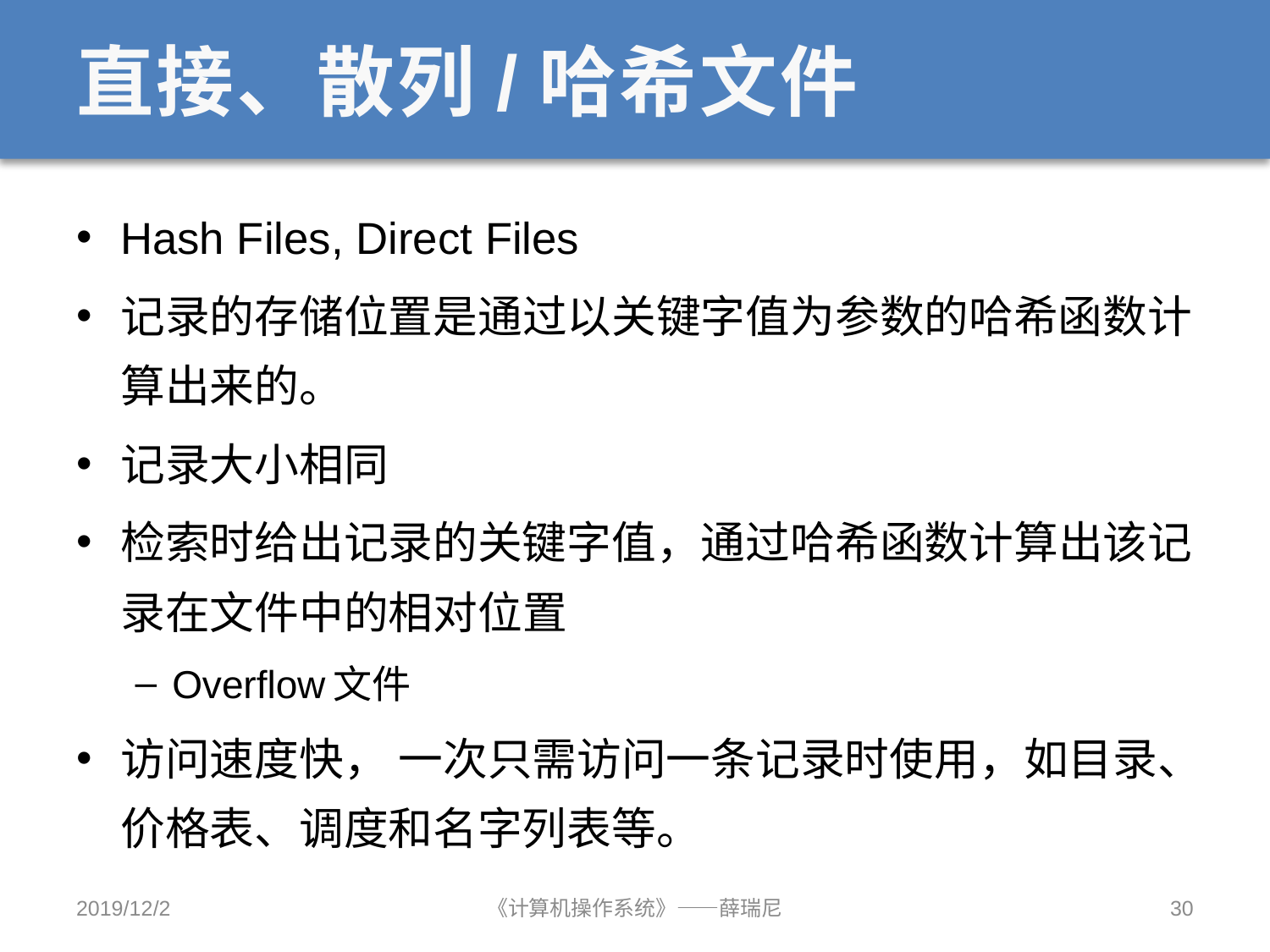

# 直接、散列/哈希文件
Hash Files, Direct Files
记录的存储位置是通过以关键字值为参数的哈希函数计算出来的。
记录大小相同
检索时给出记录的关键字值，通过哈希函数计算出该记录在文件中的相对位置
Overflow文件
访问速度快， 一次只需访问一条记录时使用，如目录、价格表、调度和名字列表等。
2019/12/2
《计算机操作系统》——薛瑞尼
30